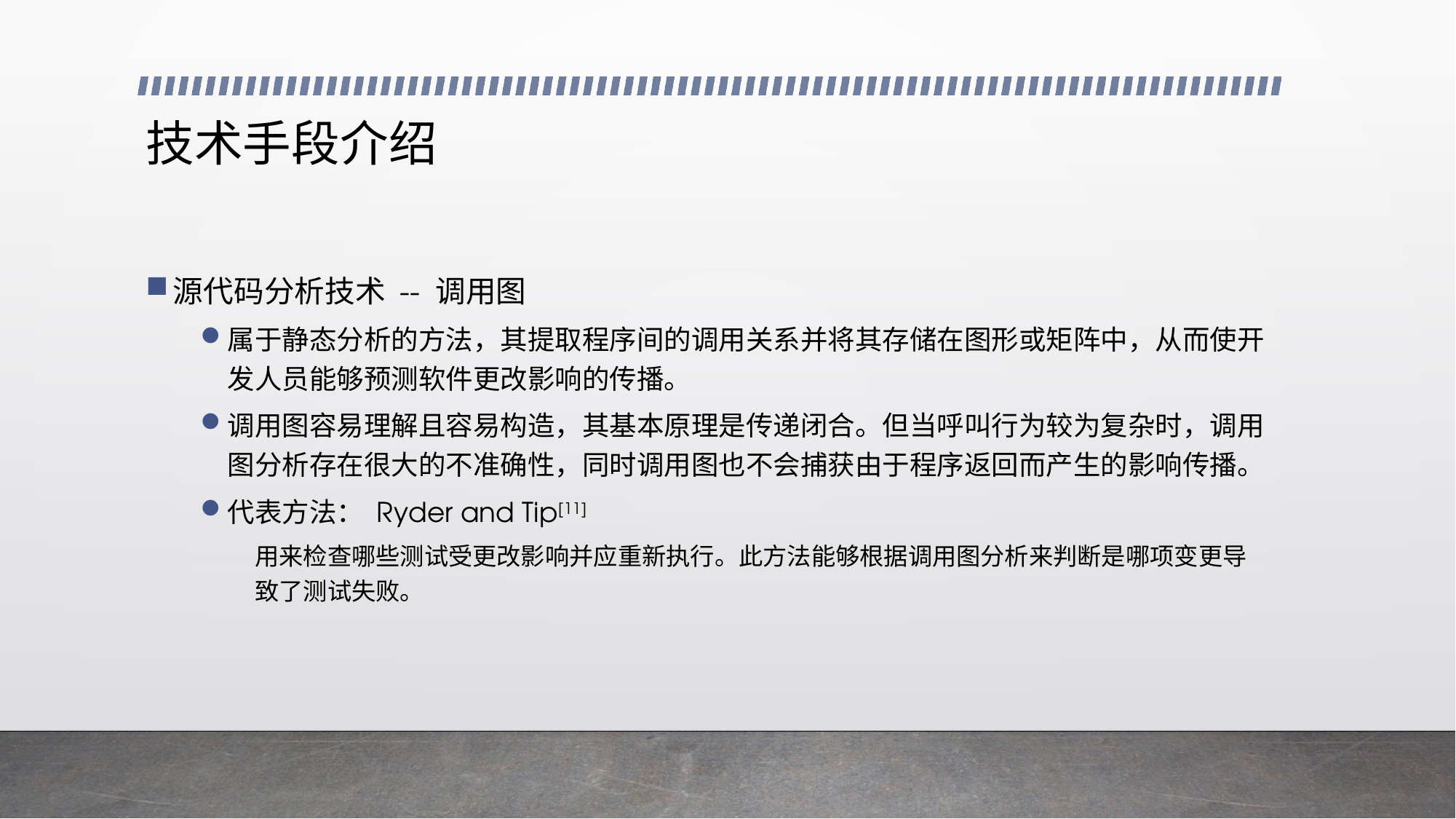

# 技术手段介绍
源代码分析技术 -- 调用图
属于静态分析的方法，其提取程序间的调用关系并将其存储在图形或矩阵中，从而使开发人员能够预测软件更改影响的传播。
调用图容易理解且容易构造，其基本原理是传递闭合。但当呼叫行为较为复杂时，调用图分析存在很大的不准确性，同时调用图也不会捕获由于程序返回而产生的影响传播。
代表方法： Ryder and Tip[11]
用来检查哪些测试受更改影响并应重新执行。此方法能够根据调用图分析来判断是哪项变更导致了测试失败。